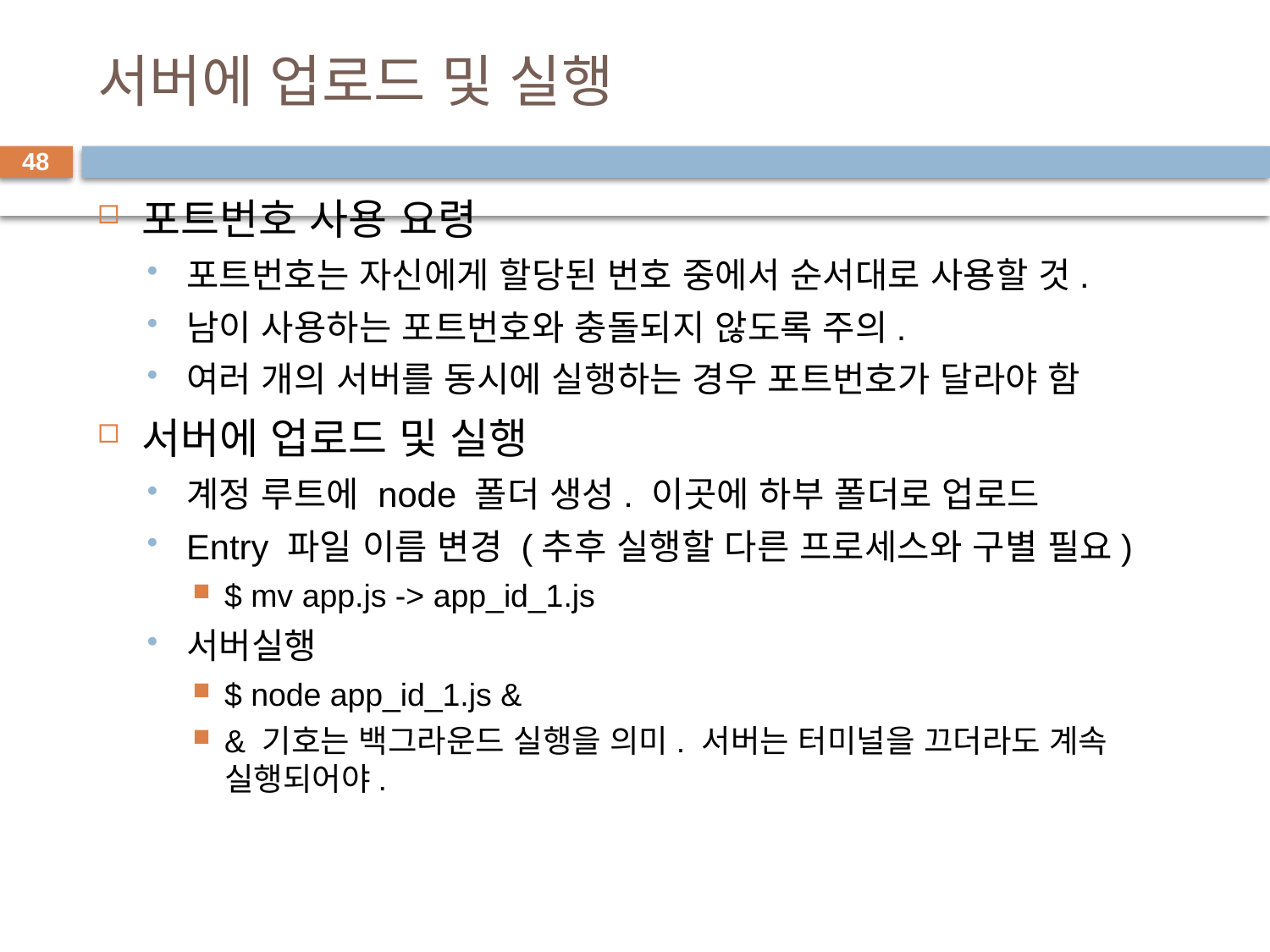

# 서버에 업로드 및 실행
48
포트번호 사용 요령
포트번호는 자신에게 할당된 번호 중에서 순서대로 사용할 것.
남이 사용하는 포트번호와 충돌되지 않도록 주의.
여러 개의 서버를 동시에 실행하는 경우 포트번호가 달라야 함
서버에 업로드 및 실행
계정 루트에 node 폴더 생성. 이곳에 하부 폴더로 업로드
Entry 파일 이름 변경 (추후 실행할 다른 프로세스와 구별 필요)
$ mv app.js -> app_id_1.js
서버실행
$ node app_id_1.js &
& 기호는 백그라운드 실행을 의미. 서버는 터미널을 끄더라도 계속 실행되어야.